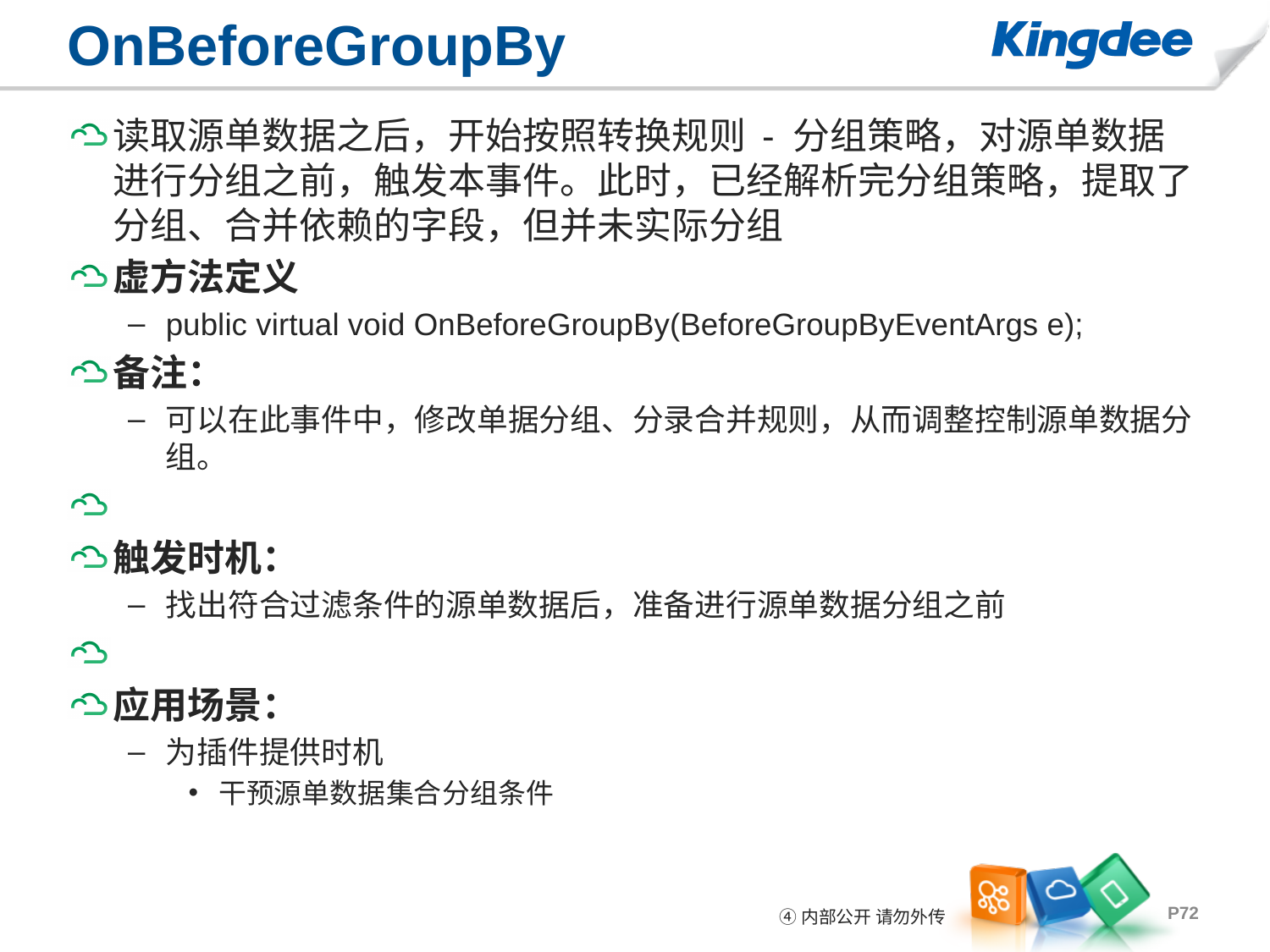

# OnBeforeGroupBy
读取源单数据之后，开始按照转换规则 - 分组策略，对源单数据进行分组之前，触发本事件。此时，已经解析完分组策略，提取了分组、合并依赖的字段，但并未实际分组
虚方法定义
public virtual void OnBeforeGroupBy(BeforeGroupByEventArgs e);
备注：
可以在此事件中，修改单据分组、分录合并规则，从而调整控制源单数据分组。

触发时机：
找出符合过滤条件的源单数据后，准备进行源单数据分组之前

应用场景：
为插件提供时机
干预源单数据集合分组条件